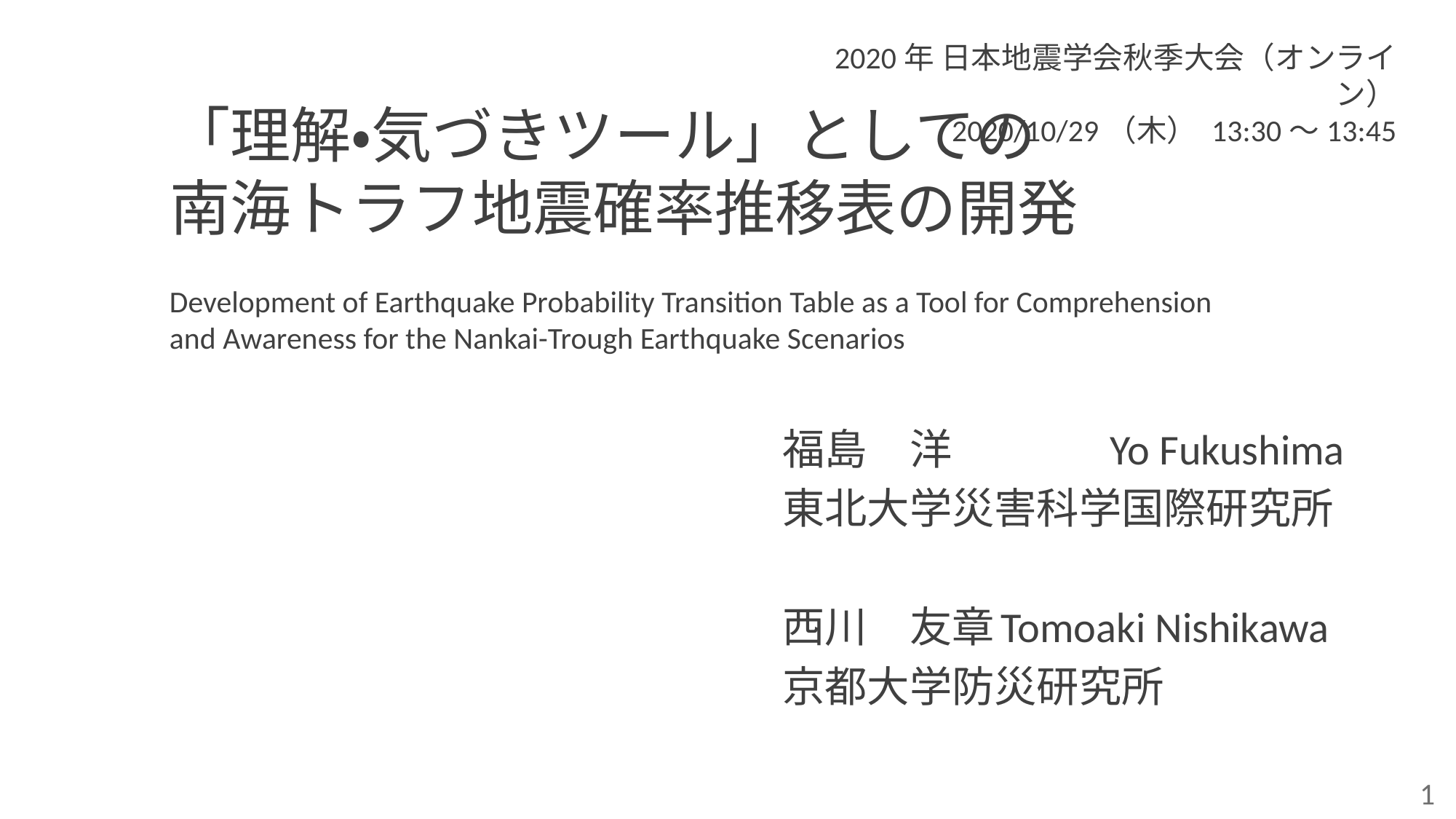

2020年 日本地震学会秋季大会（オンライン）
2020/10/29（木） 13:30～13:45
# 「理解・気づきツール」としての 南海トラフ地震確率推移表の開発
Development of Earthquake Probability Transition Table as a Tool for Comprehension and Awareness for the Nankai-Trough Earthquake Scenarios
福島　洋		Yo Fukushima
東北大学災害科学国際研究所

西川　友章	Tomoaki Nishikawa
京都大学防災研究所
1